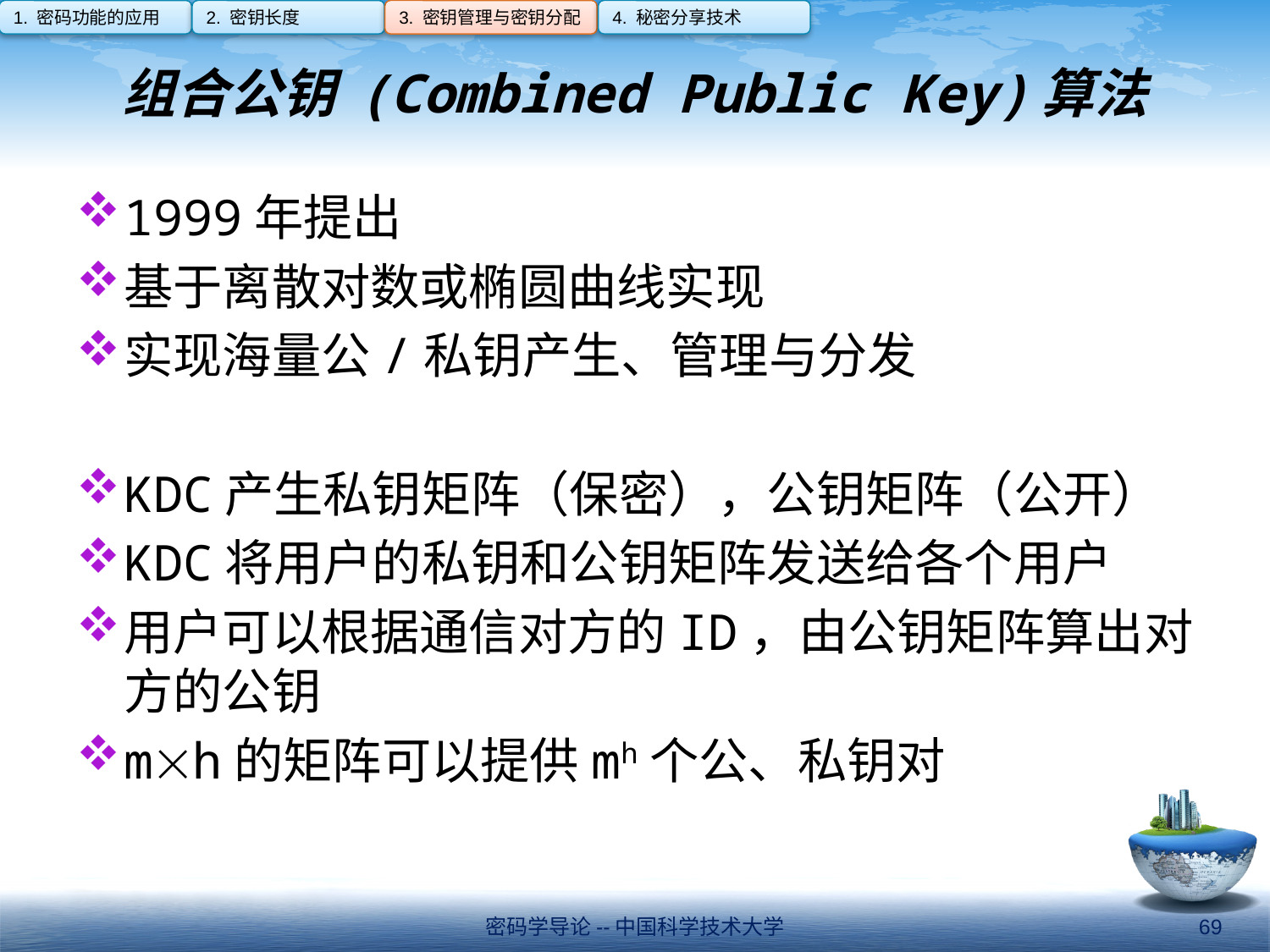

1. 密码功能的应用
2. 密钥长度
3. 密钥管理与密钥分配
4. 秘密分享技术
# 组合公钥 (Combined Public Key)算法
1999年提出
基于离散对数或椭圆曲线实现
实现海量公/私钥产生、管理与分发

KDC产生私钥矩阵（保密），公钥矩阵（公开）
KDC将用户的私钥和公钥矩阵发送给各个用户
用户可以根据通信对方的ID，由公钥矩阵算出对方的公钥
m×h的矩阵可以提供mh个公、私钥对
密码学导论--中国科学技术大学
69